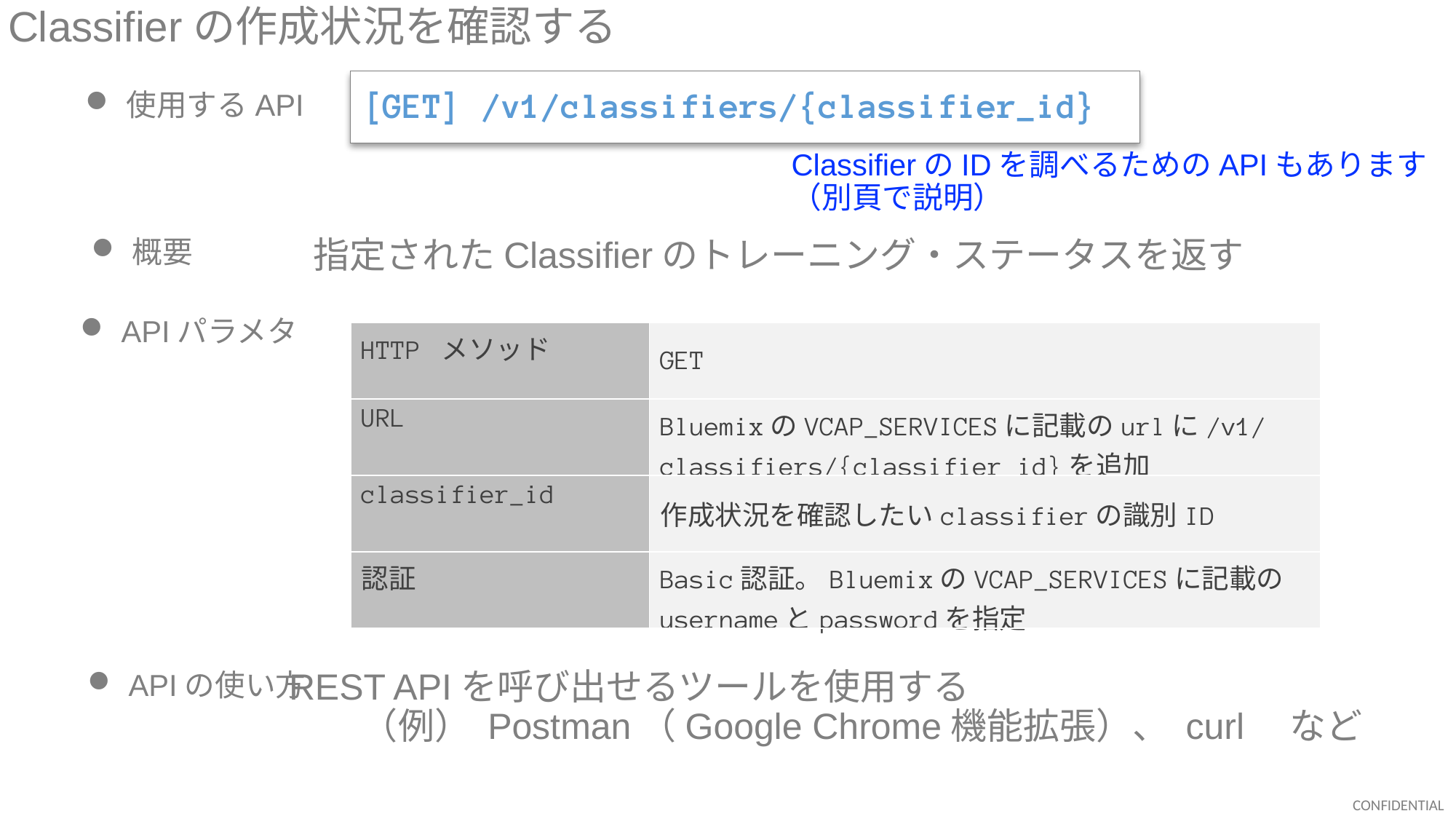

Classifierの作成状況を確認する
[GET] /v1/classifiers/{classifier_id}
使用するAPI
ClassifierのIDを調べるためのAPIもあります
（別頁で説明）
概要
指定されたClassifierのトレーニング・ステータスを返す
APIパラメタ
| HTTP メソッド | GET |
| --- | --- |
| URL | BluemixのVCAP\_SERVICESに記載のurlに/v1/classifiers/{classifier\_id}を追加 |
| classifier\_id | 作成状況を確認したいclassifierの識別ID |
| 認証 | Basic認証。BluemixのVCAP\_SERVICESに記載のusernameとpasswordを指定 |
REST APIを呼び出せるツールを使用する
　　（例） Postman（Google Chrome機能拡張）、 curl　など
APIの使い方
CONFIDENTIAL